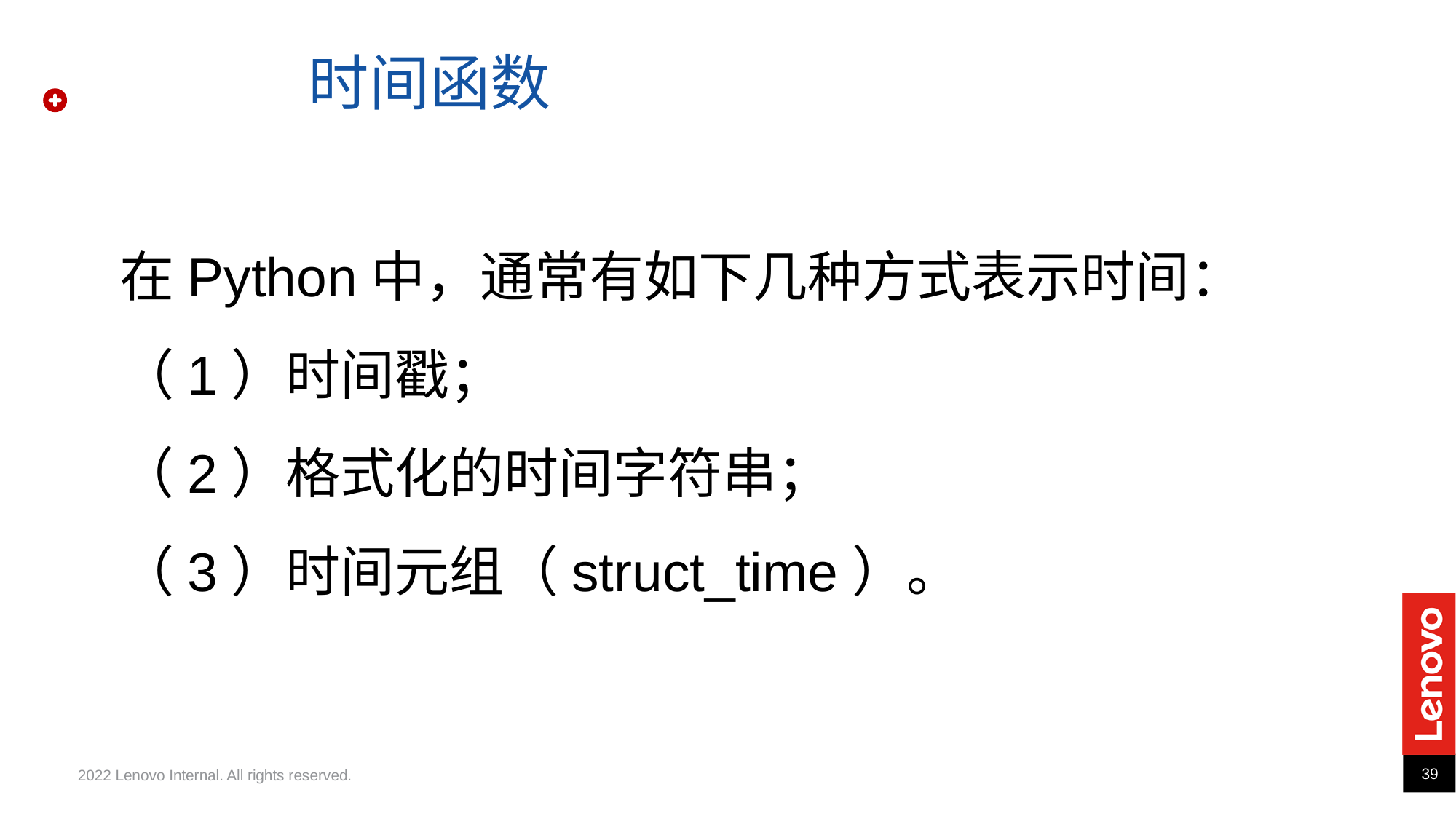

时间函数
在Python中，通常有如下几种方式表示时间：
（1）时间戳；
（2）格式化的时间字符串；
（3）时间元组（struct_time）。